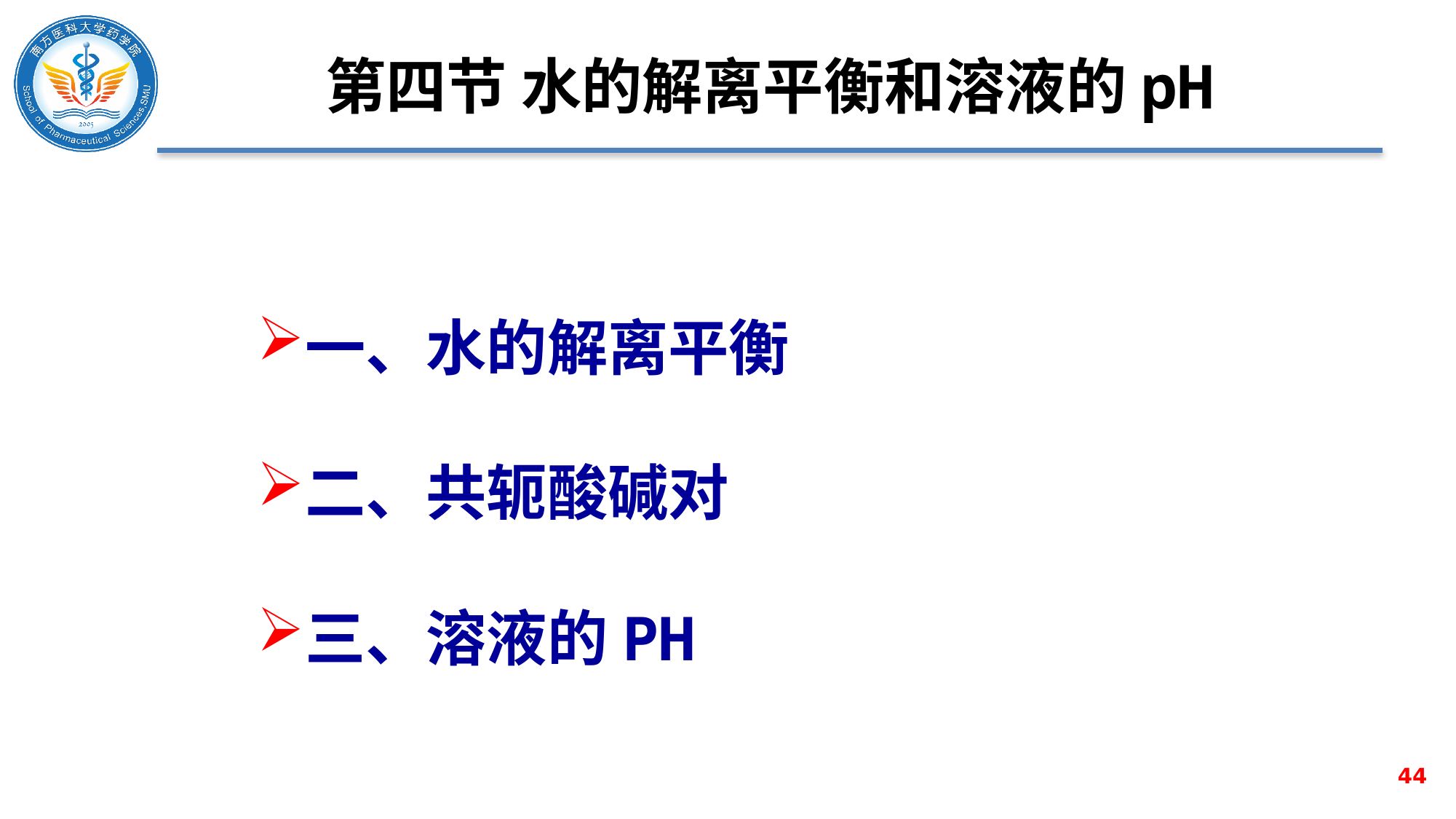

# 第四节 水的解离平衡和溶液的pH
一、水的解离平衡
二、共轭酸碱对
三、溶液的PH
44